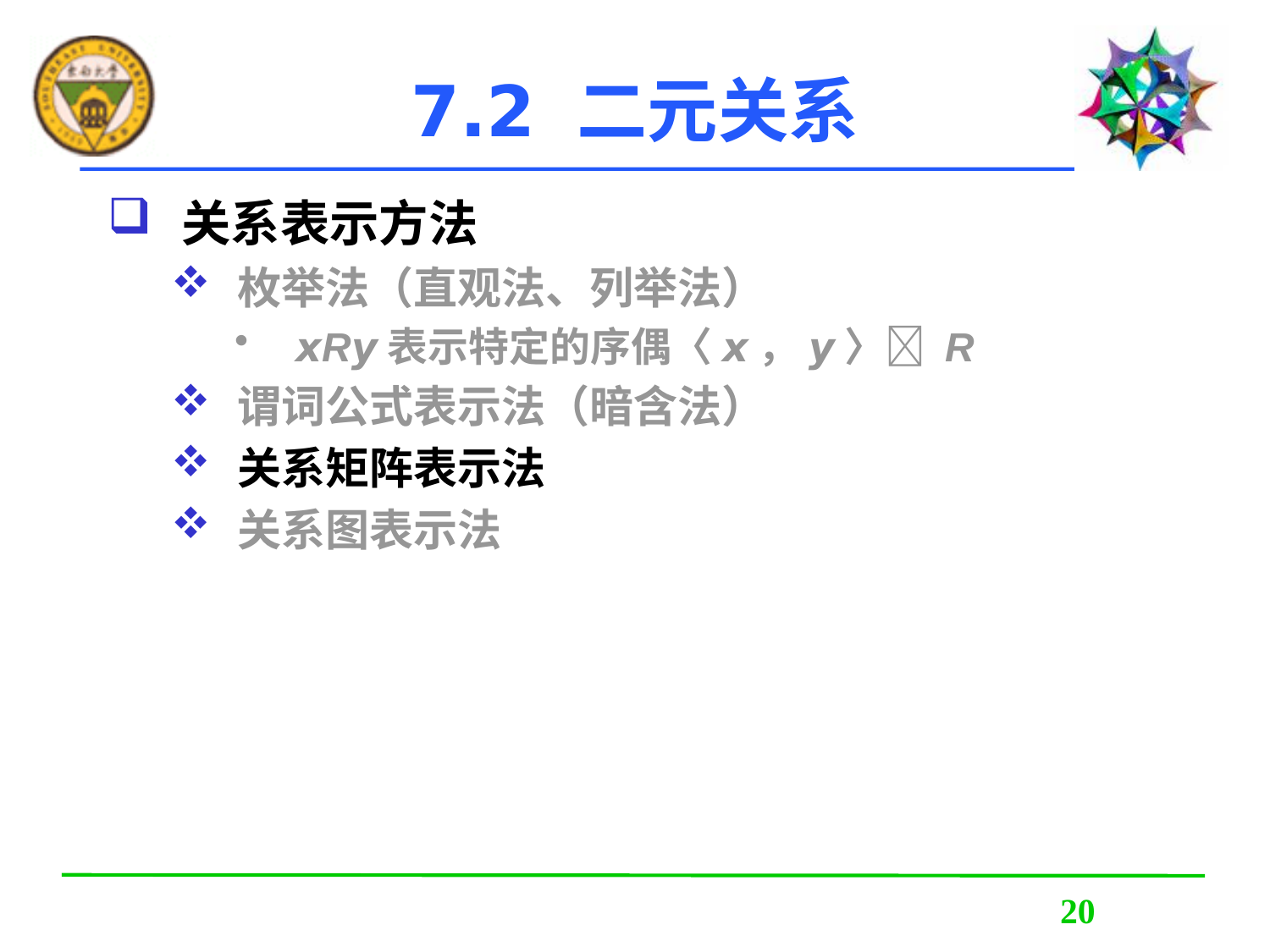

7.2 二元关系
关系表示方法
枚举法（直观法、列举法）
xRy表示特定的序偶〈x，y〉∈ R
谓词公式表示法（暗含法）
关系矩阵表示法
关系图表示法